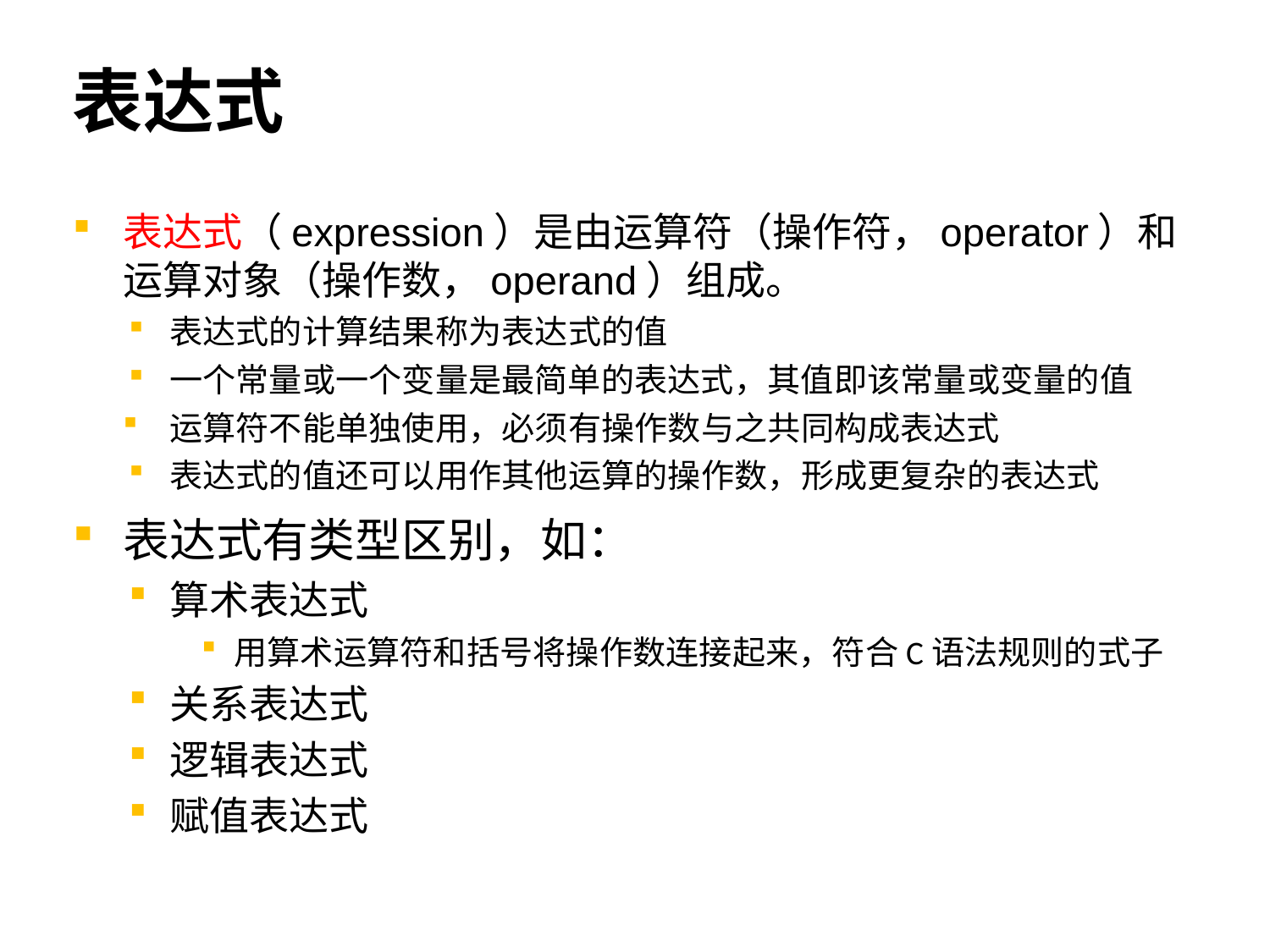

# 表达式
表达式（expression）是由运算符（操作符，operator）和运算对象（操作数，operand）组成。
表达式的计算结果称为表达式的值
一个常量或一个变量是最简单的表达式，其值即该常量或变量的值
运算符不能单独使用，必须有操作数与之共同构成表达式
表达式的值还可以用作其他运算的操作数，形成更复杂的表达式
表达式有类型区别，如：
算术表达式
用算术运算符和括号将操作数连接起来，符合C语法规则的式子
关系表达式
逻辑表达式
赋值表达式